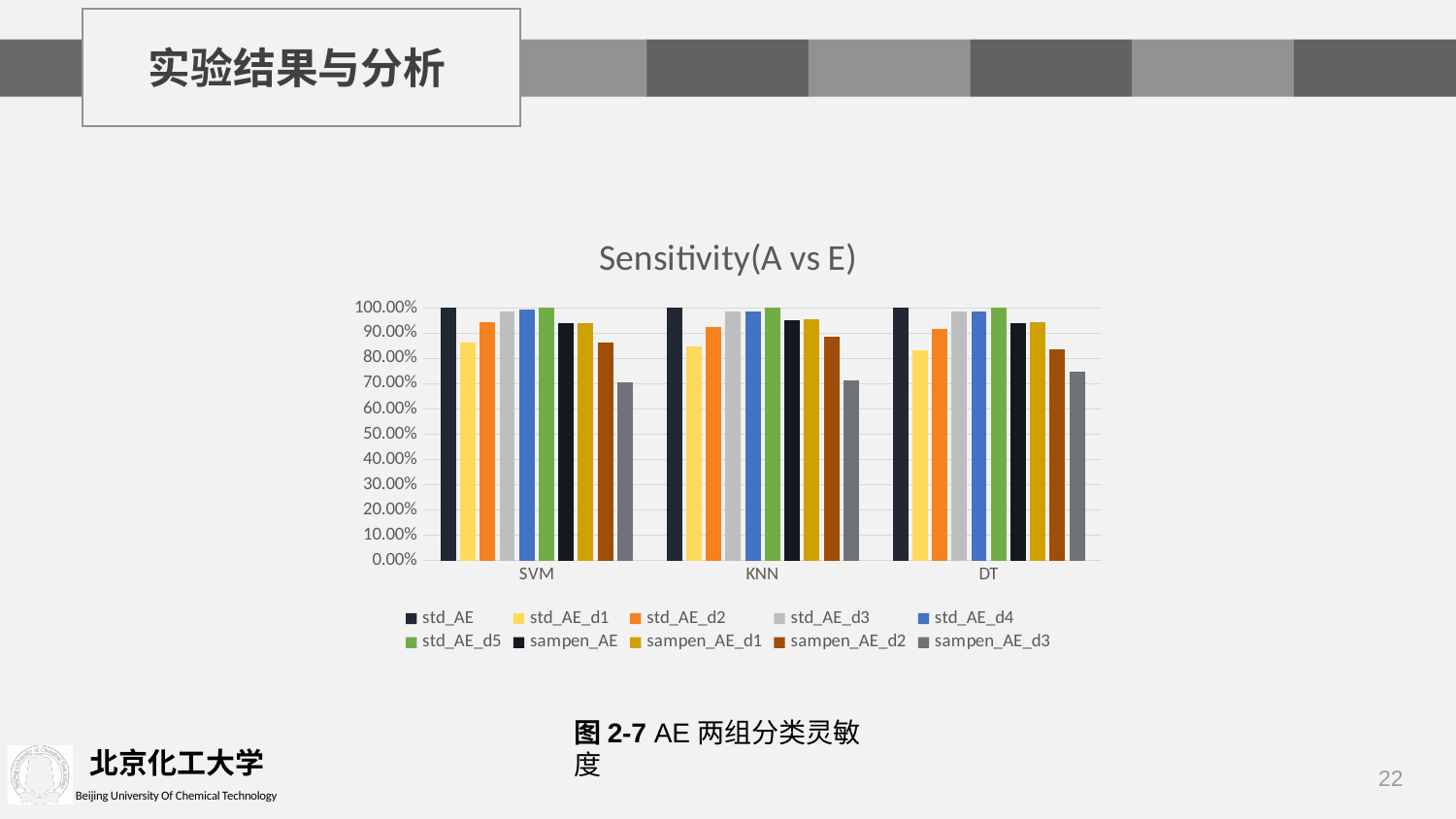

实验结果与分析

### Chart: Sensitivity(A vs E)

| Category | std_AE | std_AE_d1 | std_AE_d2 | std_AE_d3 | std_AE_d4 | std_AE_d5 | sampen_AE | sampen_AE_d1 | sampen_AE_d2 | sampen_AE_d3 |
|---|---|---|---|---|---|---|---|---|---|---|
| SVM | 1.0 | 0.86494 | 0.94496 | 0.985941 | 0.992452 | 1.0 | 0.940505 | 0.938191 | 0.864121 | 0.70419 |
| KNN | 1.0 | 0.84694 | 0.92478 | 0.98406 | 0.987211 | 1.0 | 0.951632 | 0.954509 | 0.886658 | 0.711279 |
| DT | 1.0 | 0.831156 | 0.915581 | 0.984697 | 0.987061 | 1.0 | 0.940126 | 0.942089 | 0.835994 | 0.748703 |
图2-7 AE两组分类灵敏度
22